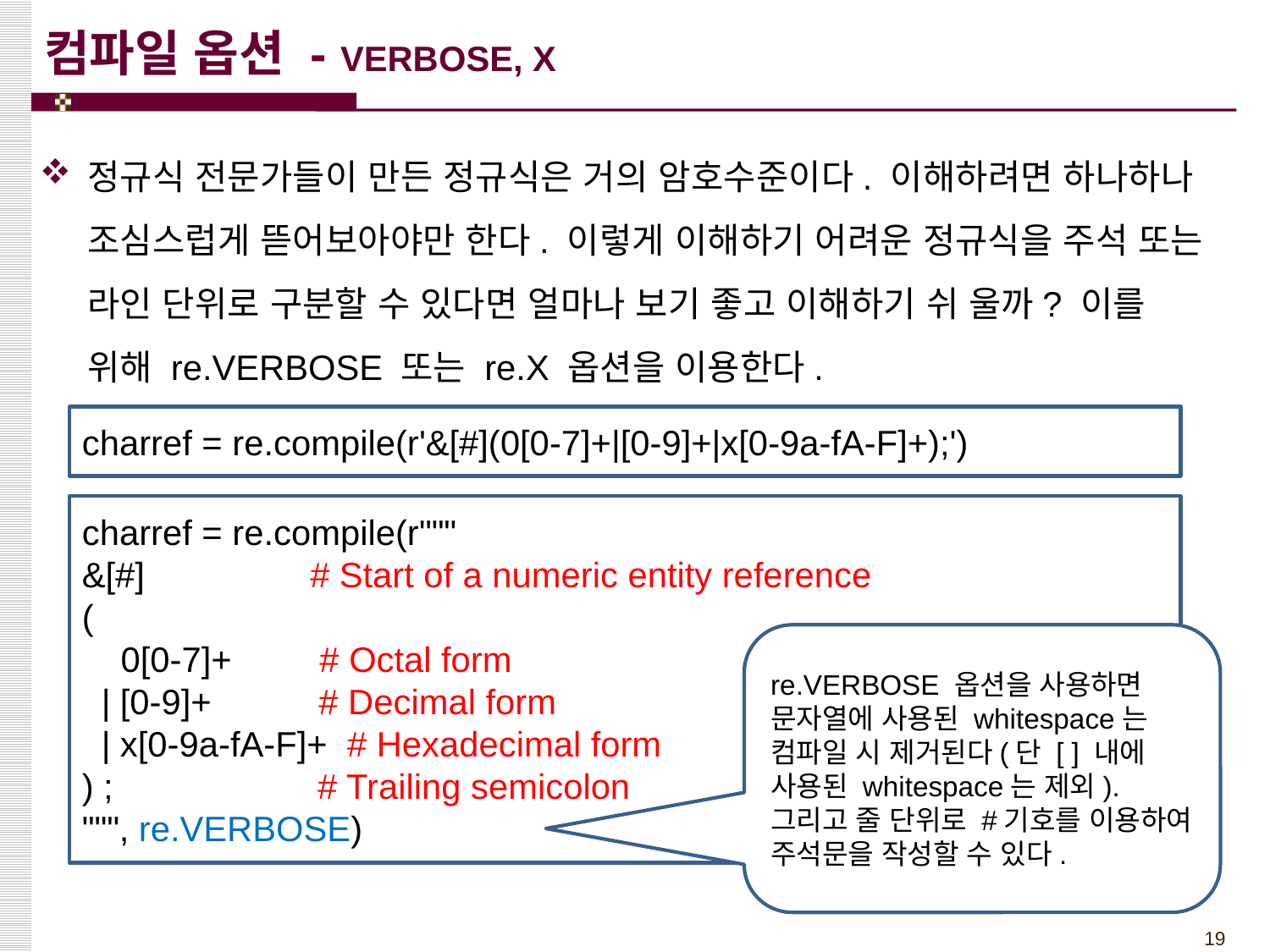

# 컴파일 옵션 - VERBOSE, X
정규식 전문가들이 만든 정규식은 거의 암호수준이다. 이해하려면 하나하나 조심스럽게 뜯어보아야만 한다. 이렇게 이해하기 어려운 정규식을 주석 또는 라인 단위로 구분할 수 있다면 얼마나 보기 좋고 이해하기 쉬 울까? 이를 위해 re.VERBOSE 또는 re.X 옵션을 이용한다.
charref = re.compile(r'&[#](0[0-7]+|[0-9]+|x[0-9a-fA-F]+);')
charref = re.compile(r"""
&[#]                 # Start of a numeric entity reference
(
    0[0-7]+         # Octal form
  | [0-9]+           # Decimal form
  | x[0-9a-fA-F]+  # Hexadecimal form
) ;                     # Trailing semicolon
""", re.VERBOSE)
re.VERBOSE 옵션을 사용하면 문자열에 사용된 whitespace는 컴파일 시 제거된다(단 [ ] 내에 사용된 whitespace는 제외). 그리고 줄 단위로 #기호를 이용하여 주석문을 작성할 수 있다.